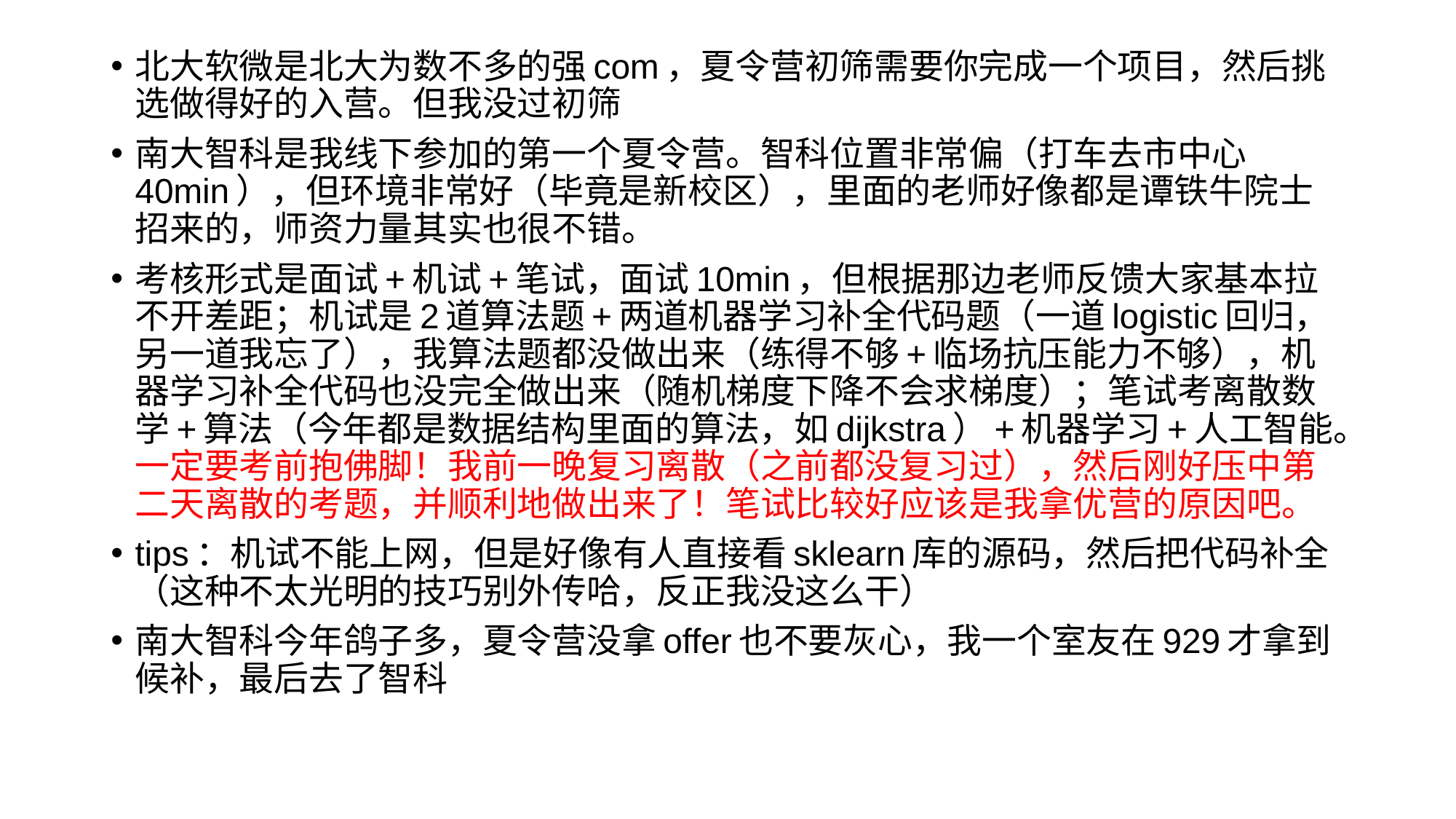

北大软微是北大为数不多的强com，夏令营初筛需要你完成一个项目，然后挑选做得好的入营。但我没过初筛
南大智科是我线下参加的第一个夏令营。智科位置非常偏（打车去市中心40min），但环境非常好（毕竟是新校区），里面的老师好像都是谭铁牛院士招来的，师资力量其实也很不错。
考核形式是面试+机试+笔试，面试10min，但根据那边老师反馈大家基本拉不开差距；机试是2道算法题+两道机器学习补全代码题（一道logistic回归，另一道我忘了），我算法题都没做出来（练得不够+临场抗压能力不够），机器学习补全代码也没完全做出来（随机梯度下降不会求梯度）；笔试考离散数学+算法（今年都是数据结构里面的算法，如dijkstra）+机器学习+人工智能。一定要考前抱佛脚！我前一晚复习离散（之前都没复习过），然后刚好压中第二天离散的考题，并顺利地做出来了！笔试比较好应该是我拿优营的原因吧。
tips：机试不能上网，但是好像有人直接看sklearn库的源码，然后把代码补全（这种不太光明的技巧别外传哈，反正我没这么干）
南大智科今年鸽子多，夏令营没拿offer也不要灰心，我一个室友在929才拿到候补，最后去了智科